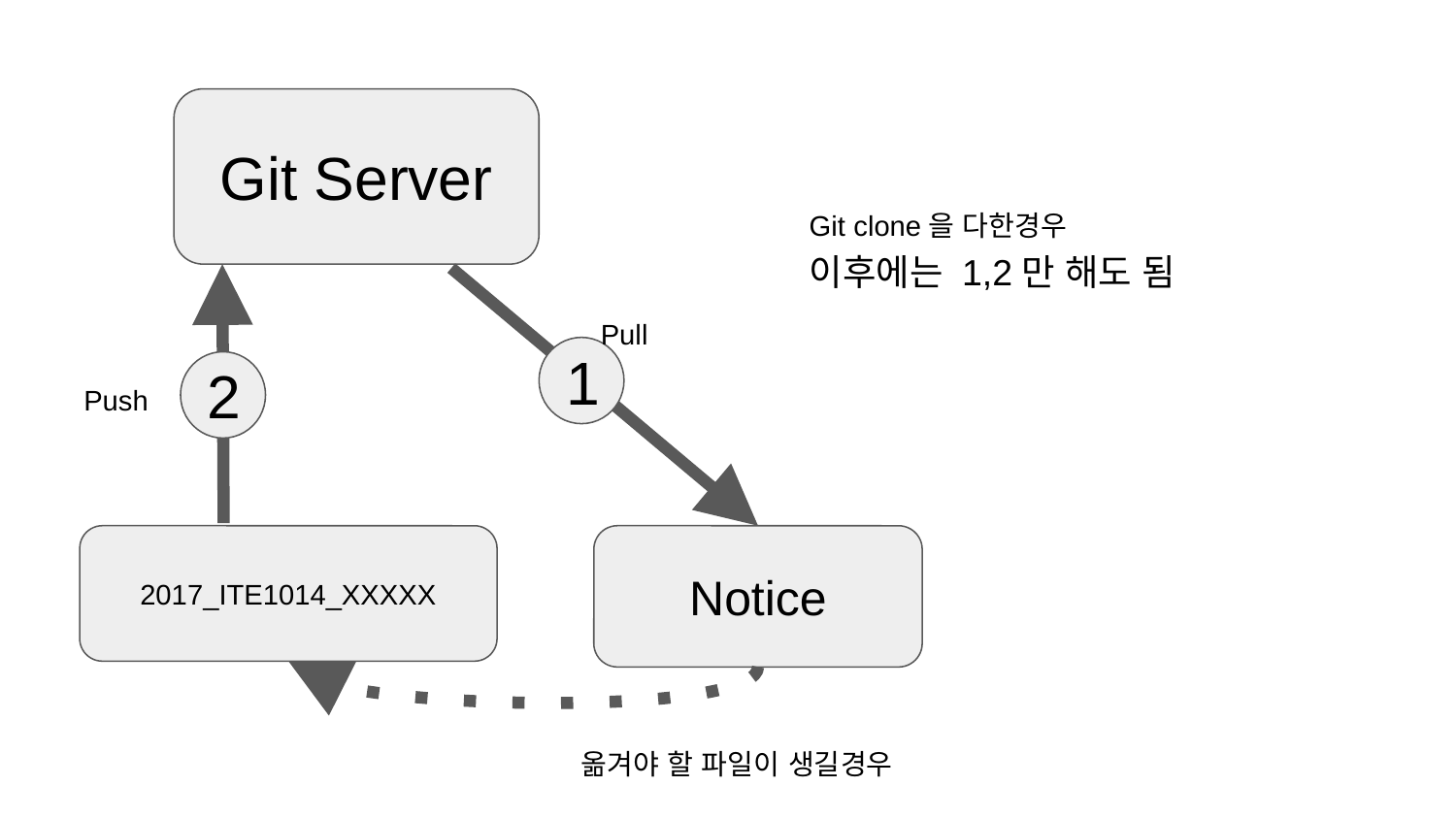

Git Server
Git clone을 다한경우
이후에는 1,2만 해도 됨
Pull
1
2
Push
2017_ITE1014_XXXXX
Notice
옮겨야 할 파일이 생길경우